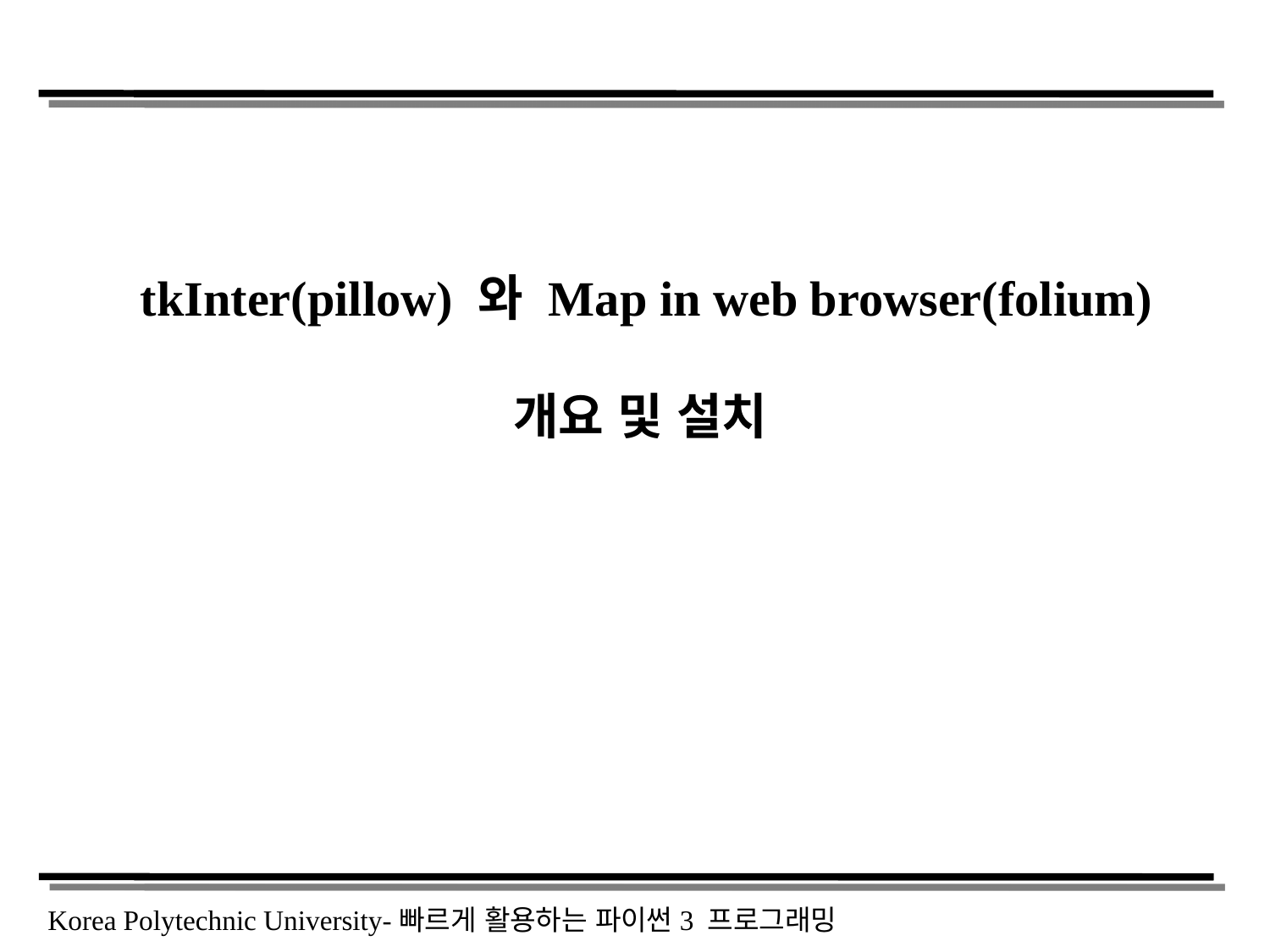

tkInter(pillow) 와 Map in web browser(folium)
개요 및 설치